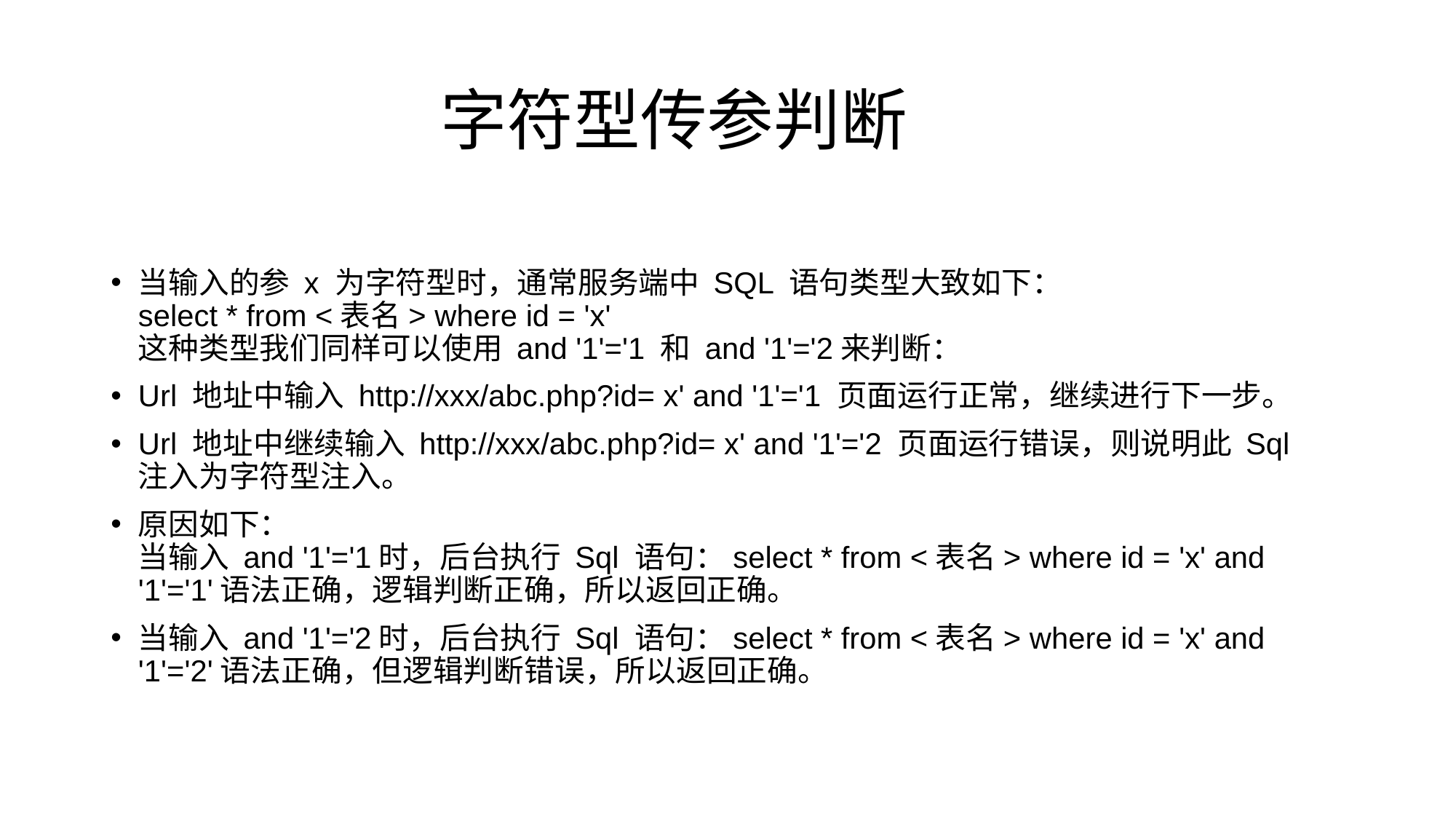

# 字符型传参判断
当输入的参 x 为字符型时，通常服务端中 SQL 语句类型大致如下：
select * from <表名> where id = 'x'
这种类型我们同样可以使用 and '1'='1 和 and '1'='2来判断：
Url 地址中输入 http://xxx/abc.php?id= x' and '1'='1 页面运行正常，继续进行下一步。
Url 地址中继续输入 http://xxx/abc.php?id= x' and '1'='2 页面运行错误，则说明此 Sql 注入为字符型注入。
原因如下：
当输入 and '1'='1时，后台执行 Sql 语句：select * from <表名> where id = 'x' and '1'='1'语法正确，逻辑判断正确，所以返回正确。
当输入 and '1'='2时，后台执行 Sql 语句：select * from <表名> where id = 'x' and '1'='2'语法正确，但逻辑判断错误，所以返回正确。